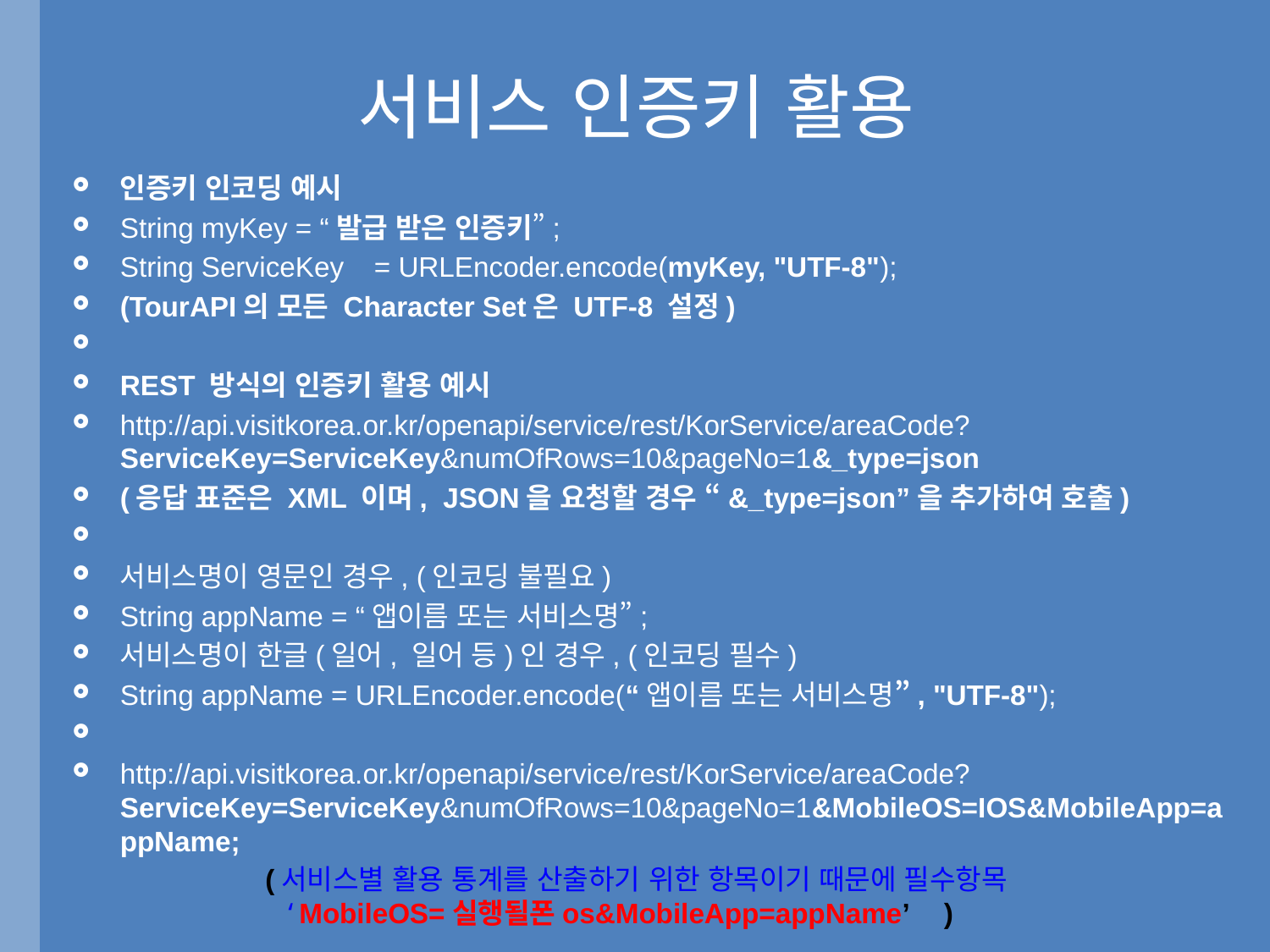

# 서비스 인증키 활용
인증키 인코딩 예시
String myKey = “발급 받은 인증키”;
String ServiceKey	= URLEncoder.encode(myKey, "UTF-8");
(TourAPI의 모든 Character Set은 UTF-8 설정)

REST 방식의 인증키 활용 예시
http://api.visitkorea.or.kr/openapi/service/rest/KorService/areaCode?ServiceKey=ServiceKey&numOfRows=10&pageNo=1&_type=json
(응답 표준은 XML 이며,  JSON을 요청할 경우 “&_type=json”을 추가하여 호출)

서비스명이 영문인 경우, (인코딩 불필요)
String appName = “앱이름 또는 서비스명”;
서비스명이 한글(일어, 일어 등)인 경우, (인코딩 필수)
String appName = URLEncoder.encode(“앱이름 또는 서비스명”, "UTF-8");

http://api.visitkorea.or.kr/openapi/service/rest/KorService/areaCode?ServiceKey=ServiceKey&numOfRows=10&pageNo=1&MobileOS=IOS&MobileApp=appName;

(서비스별 활용 통계를 산출하기 위한 항목이기 때문에 필수항목
 ‘MobileOS=실행될폰os&MobileApp=appName’  )